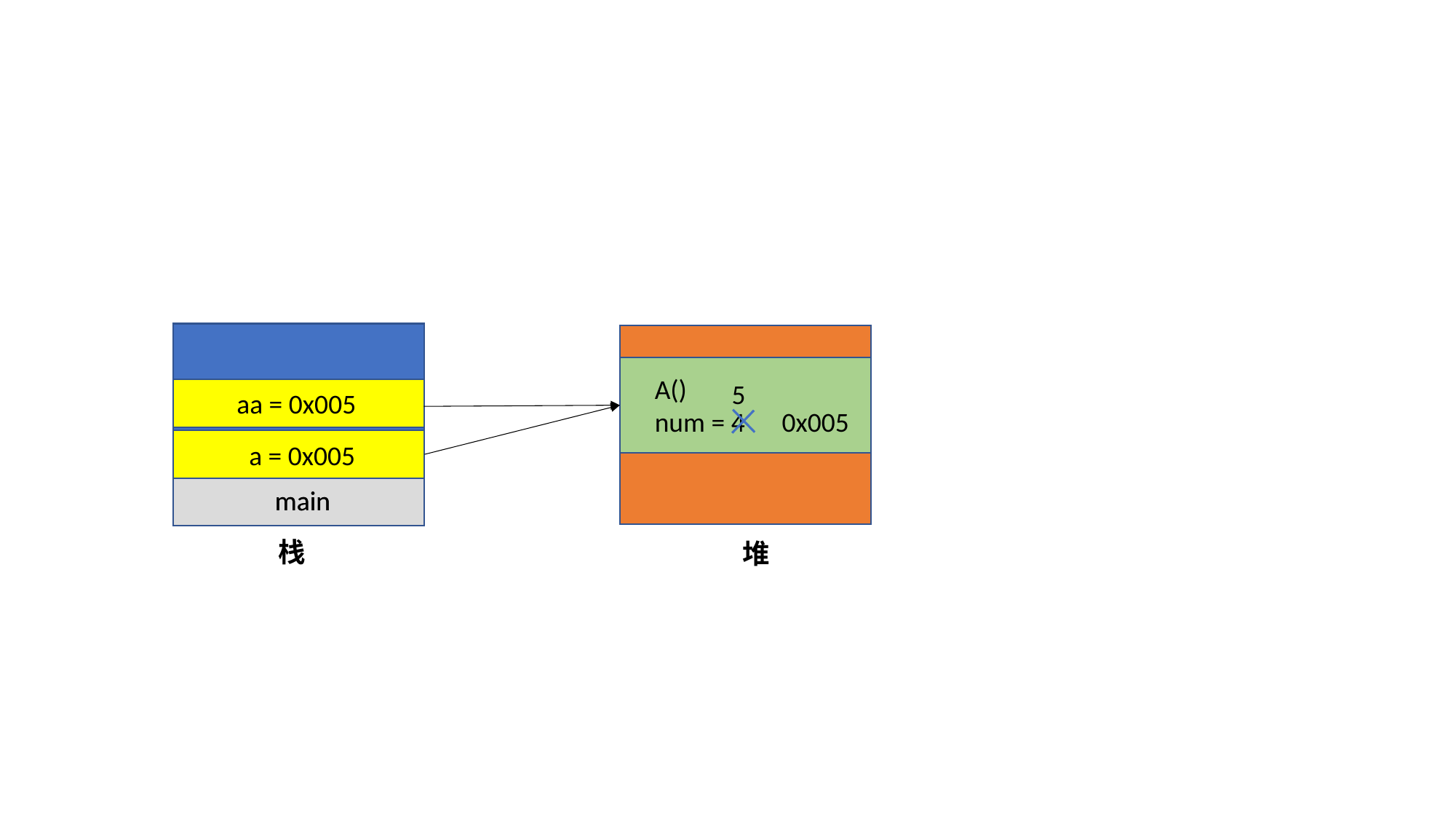

A()
num = 4      0x005
5

aa = 0x005

a = 0x005

main
main
栈
堆